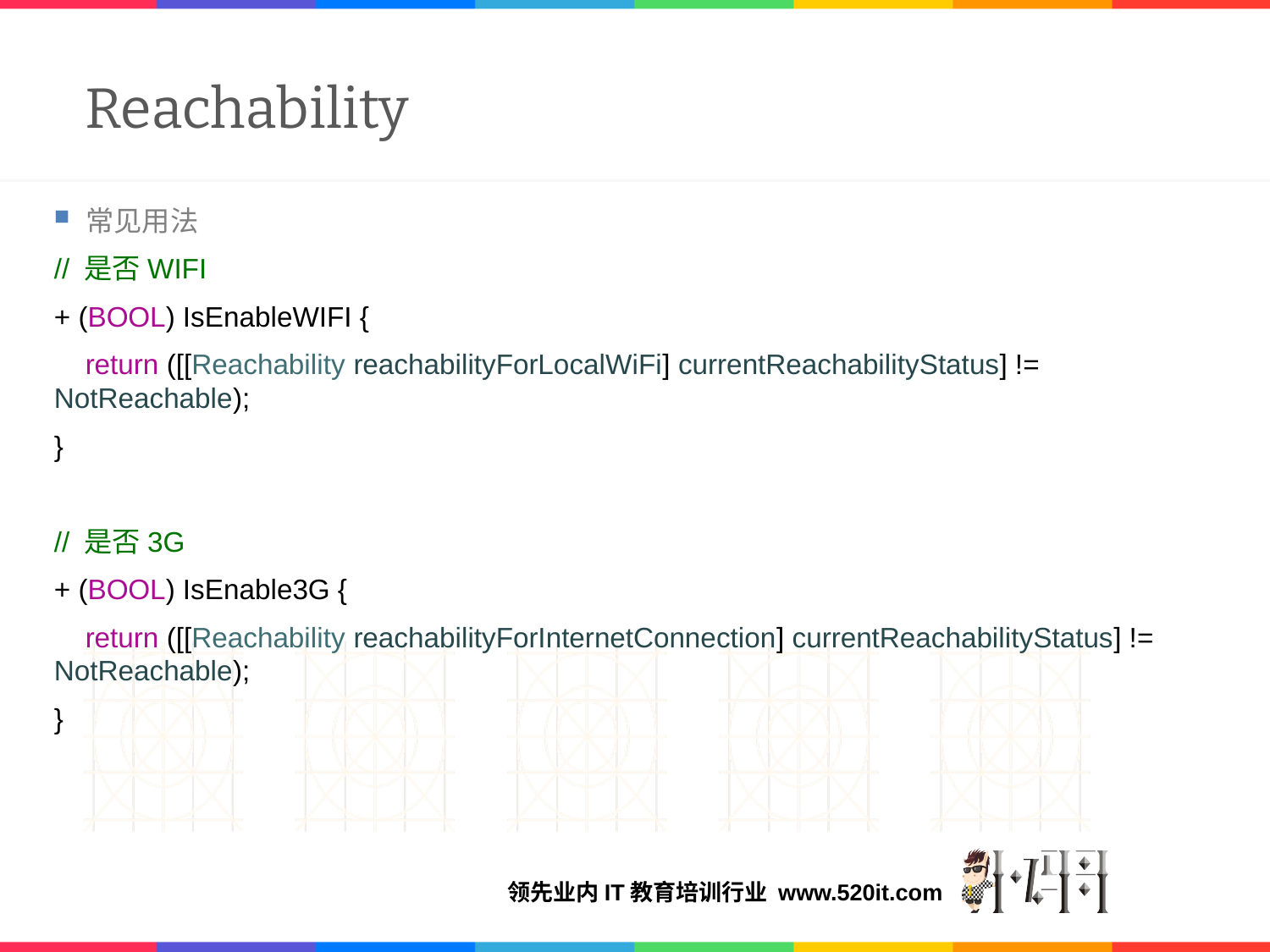

# Reachability
常见用法
// 是否WIFI
+ (BOOL) IsEnableWIFI {
    return ([[Reachability reachabilityForLocalWiFi] currentReachabilityStatus] != NotReachable);
}

// 是否3G
+ (BOOL) IsEnable3G {
    return ([[Reachability reachabilityForInternetConnection] currentReachabilityStatus] != NotReachable);
}